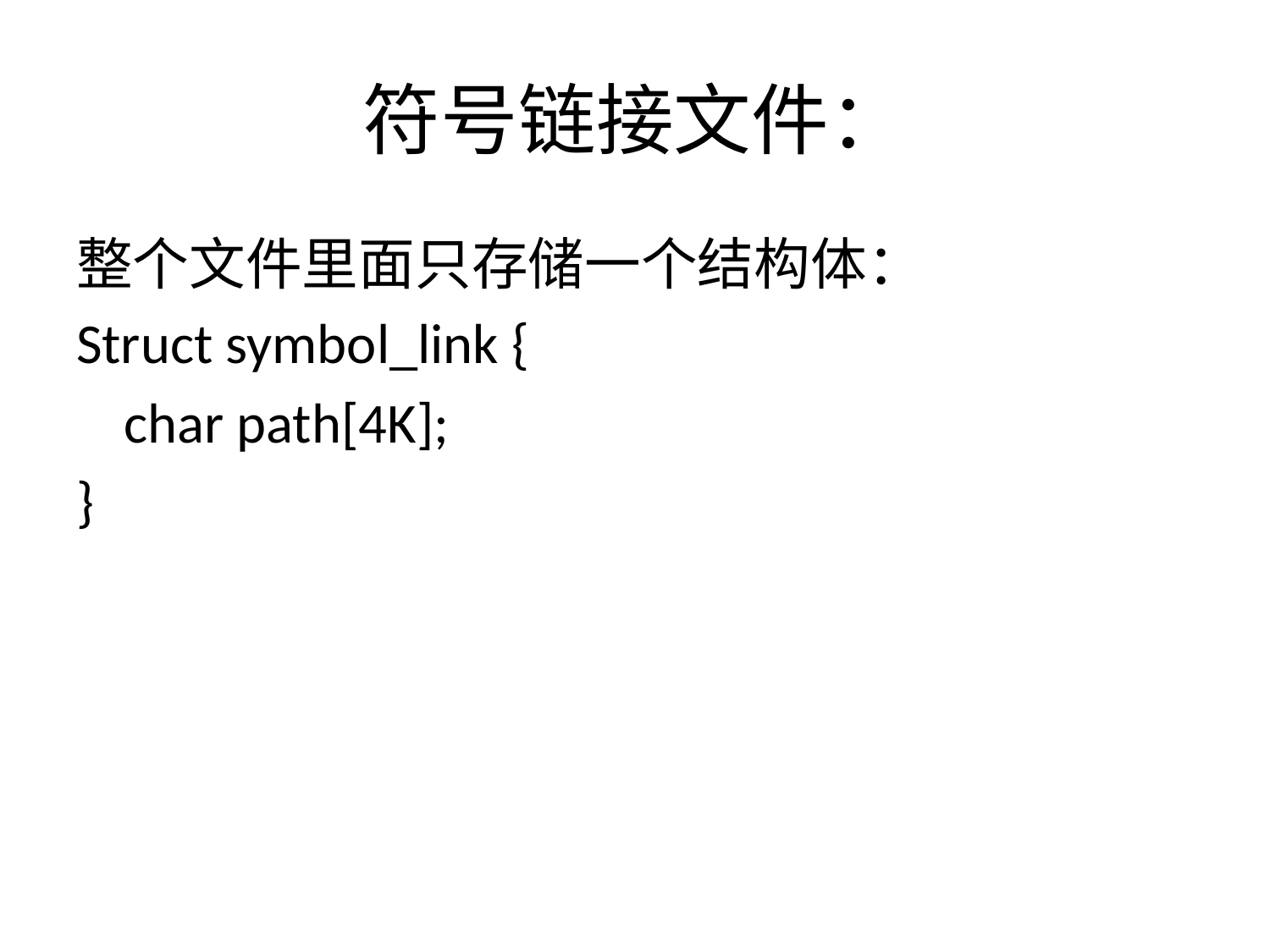

# 符号链接文件：
整个文件里面只存储一个结构体：
Struct symbol_link {
	char path[4K];
}